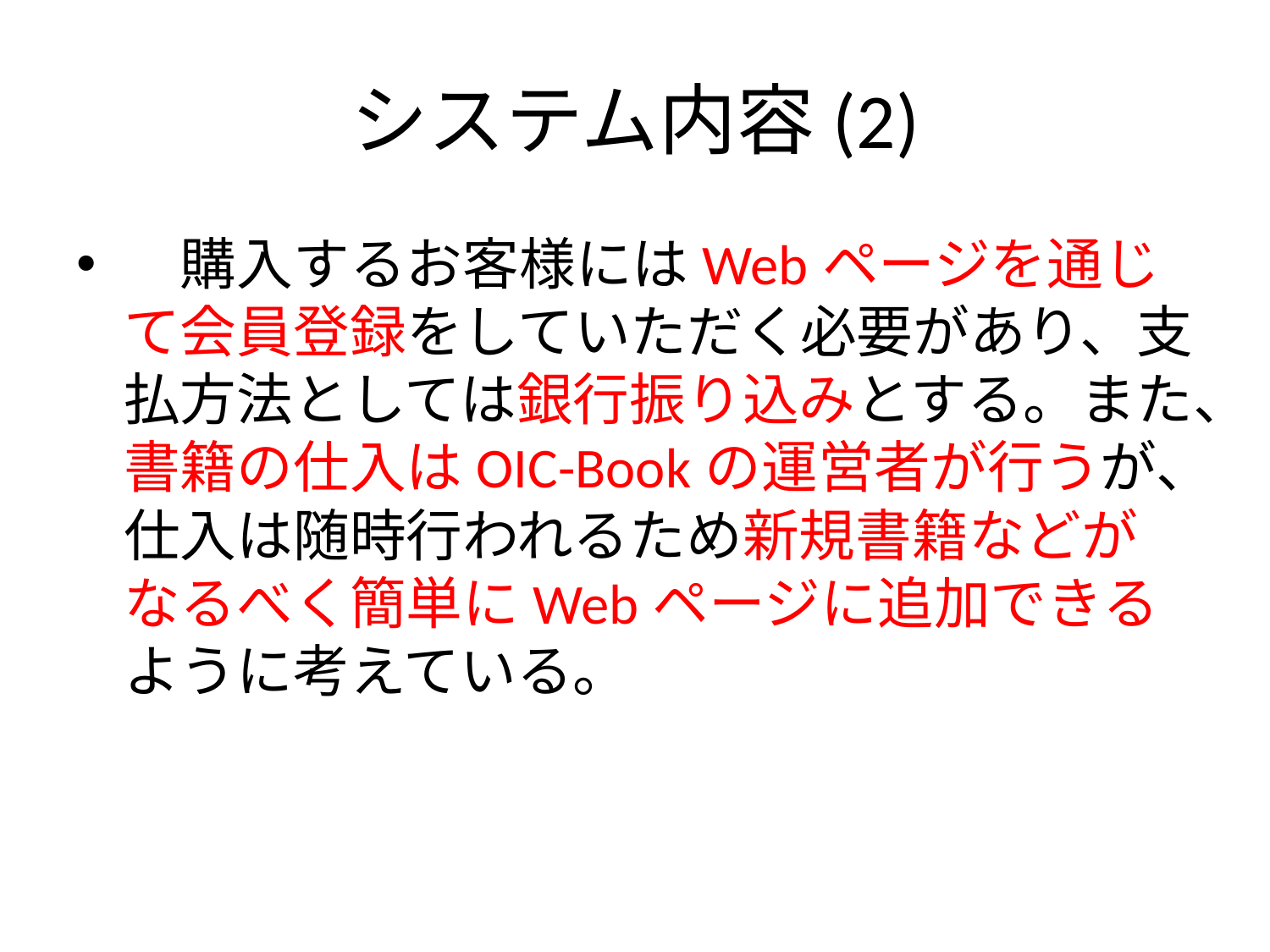

# システム内容(2)
　購入するお客様にはWebページを通じて会員登録をしていただく必要があり、支払方法としては銀行振り込みとする。また、書籍の仕入はOIC-Bookの運営者が行うが、仕入は随時行われるため新規書籍などがなるべく簡単にWebページに追加できるように考えている。